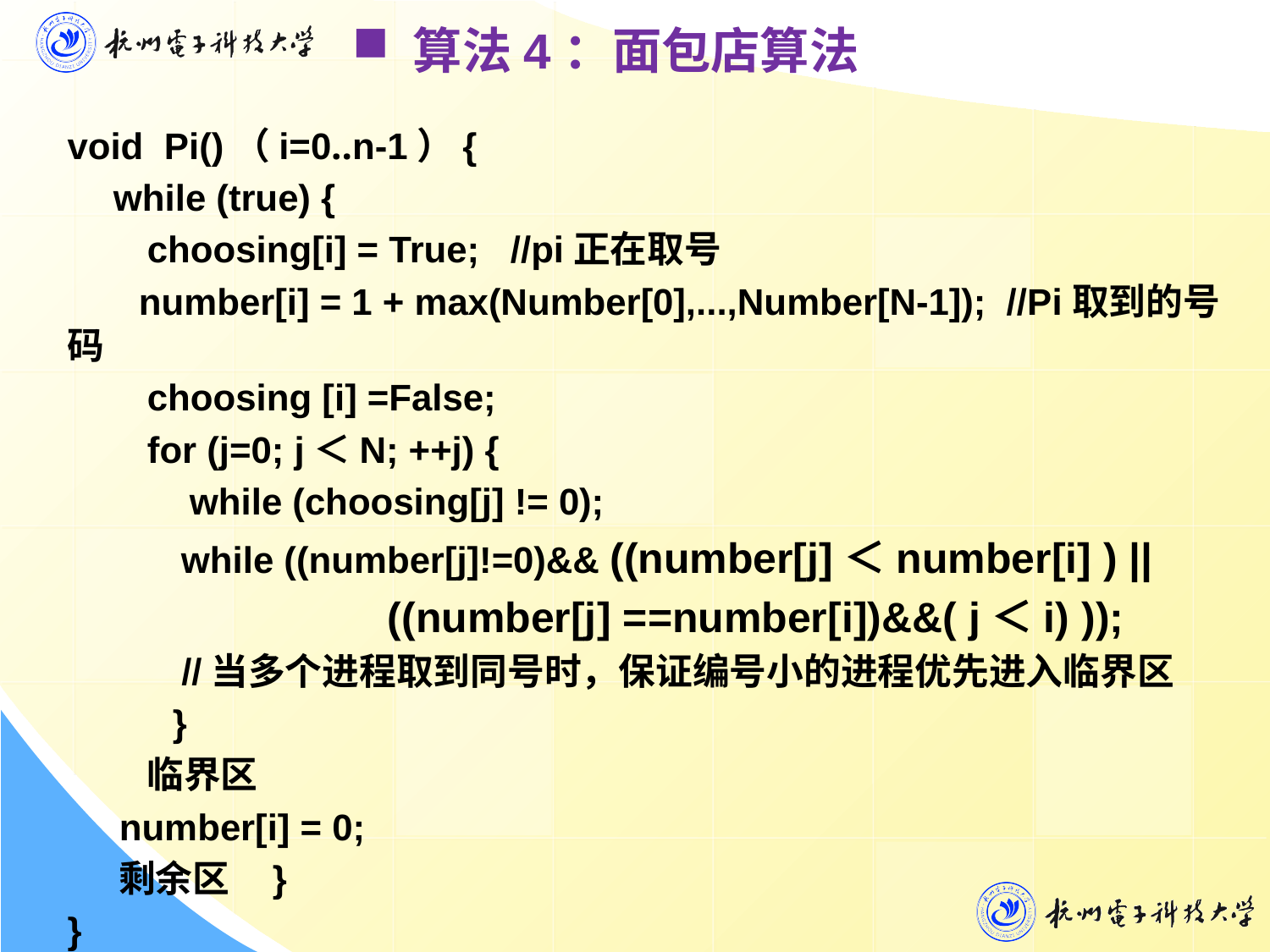

算法4：面包店算法
void  Pi()（i=0‥n-1）{
　while (true) {
　    choosing[i] = True;   //pi正在取号
　   number[i] = 1 + max(Number[0],...,Number[N-1]);  //Pi取到的号码
　    choosing [i] =False;
　    for (j=0; j＜N; ++j) {
　         while (choosing[j] != 0);
　        while ((number[j]!=0)&& ((number[j]＜number[i] ) ||
                           ((number[j] ==number[i])&&( j＜i) ));
           //当多个进程取到同号时，保证编号小的进程优先进入临界区
　       }
　     临界区
     number[i] = 0;
     剩余区    }
}